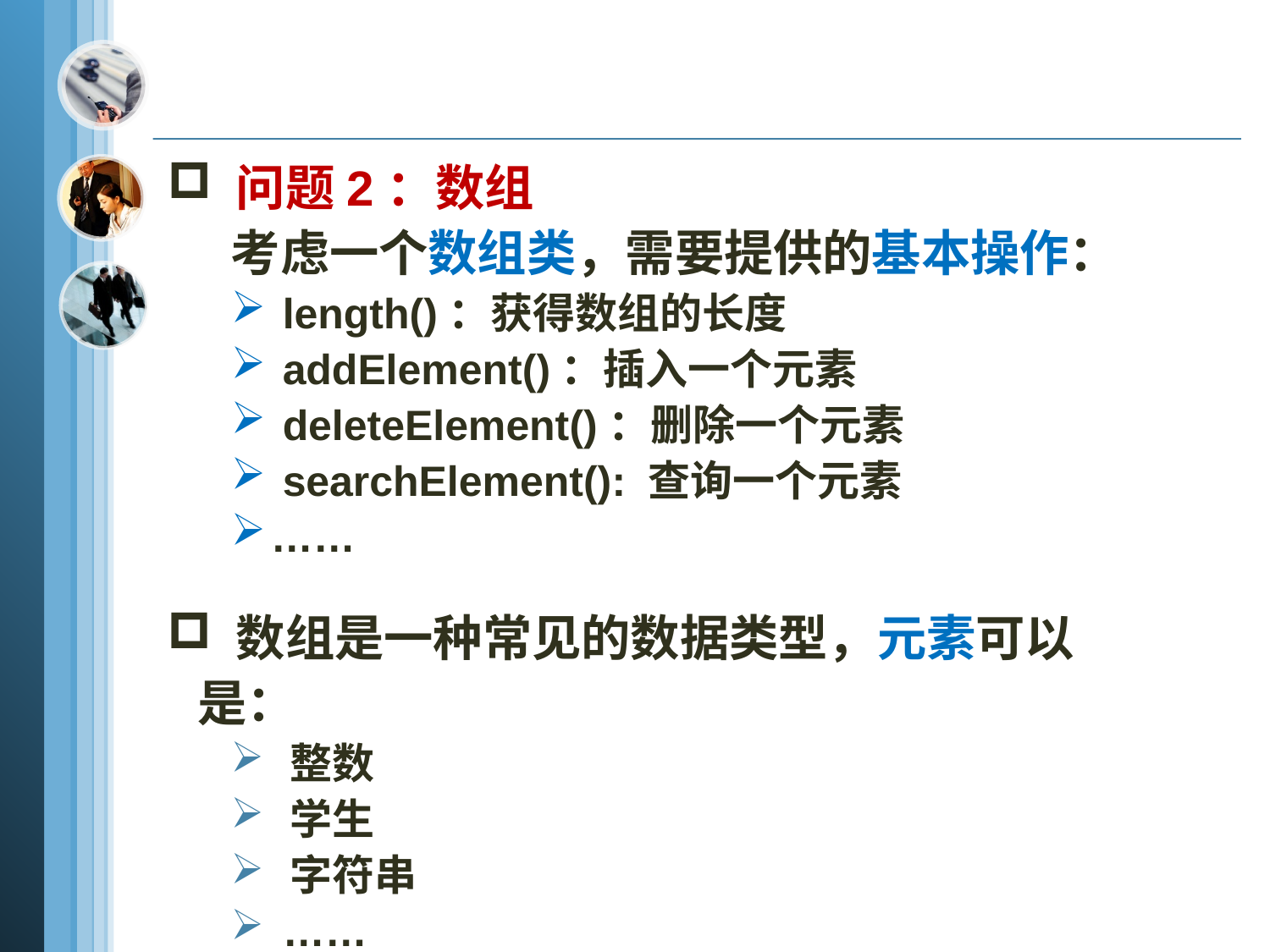

问题2：数组
考虑一个数组类，需要提供的基本操作：
 length()：获得数组的长度
 addElement()：插入一个元素
 deleteElement()：删除一个元素
 searchElement(): 查询一个元素
……
 数组是一种常见的数据类型，元素可以是：
 整数
 学生
 字符串
 ……